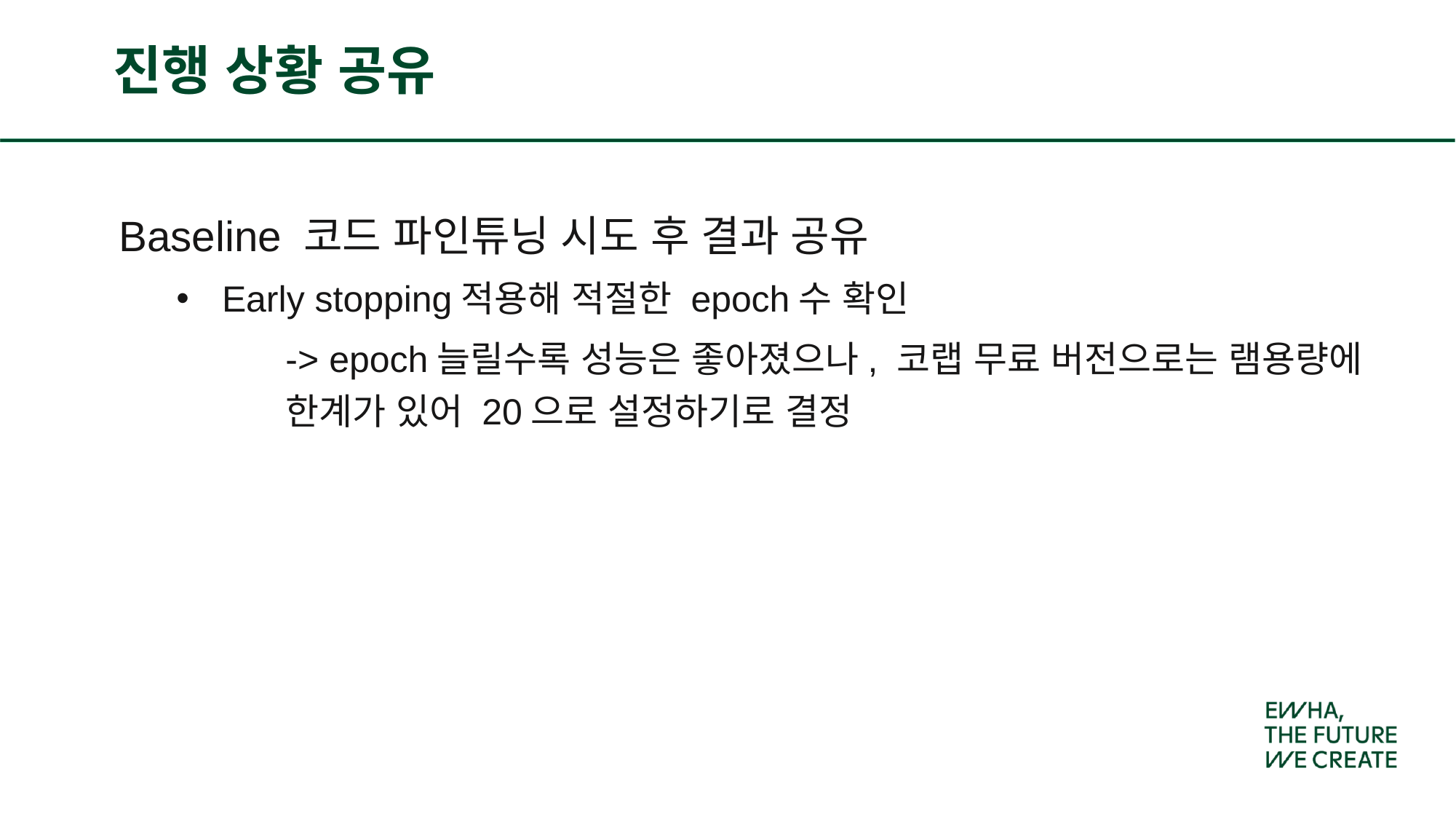

# 진행 상황 공유
Baseline 코드 파인튜닝 시도 후 결과 공유
Early stopping적용해 적절한 epoch수 확인
	-> epoch늘릴수록 성능은 좋아졌으나, 코랩 무료 버전으로는 램용량에 	한계가 있어 20으로 설정하기로 결정